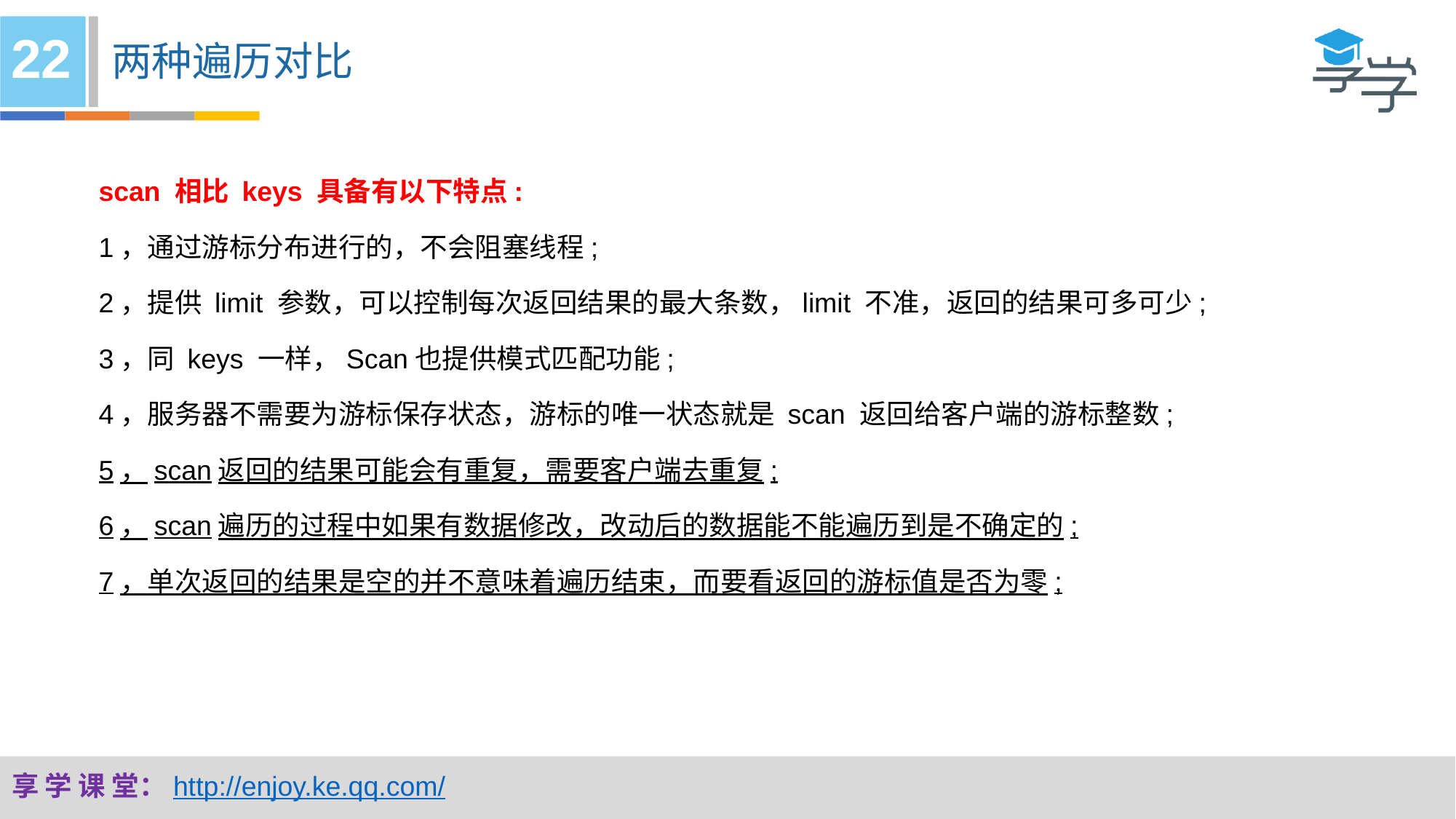

22
两种遍历对比

scan 相比 keys 具备有以下特点:
1，通过游标分布进行的，不会阻塞线程;
2，提供 limit 参数，可以控制每次返回结果的最大条数，limit 不准，返回的结果可多可少;
3，同 keys 一样，Scan也提供模式匹配功能;
4，服务器不需要为游标保存状态，游标的唯一状态就是 scan 返回给客户端的游标整数;
5，scan返回的结果可能会有重复，需要客户端去重复;
6，scan遍历的过程中如果有数据修改，改动后的数据能不能遍历到是不确定的;
7，单次返回的结果是空的并不意味着遍历结束，而要看返回的游标值是否为零;